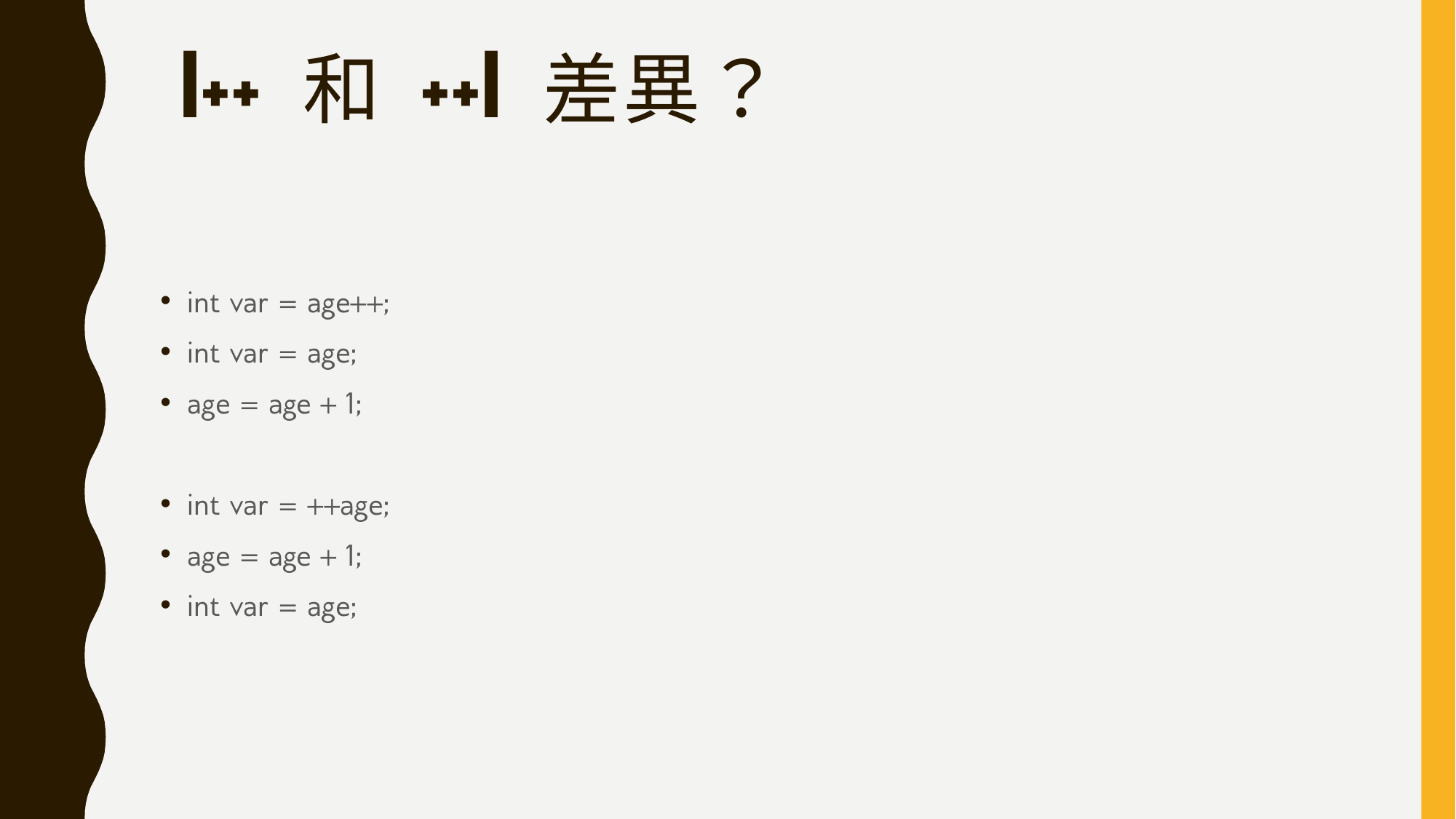

# i++ 和 ++i 差異？
int var = age++;
int var = age;
age = age + 1;

int var = ++age;
age = age + 1;
int var = age;